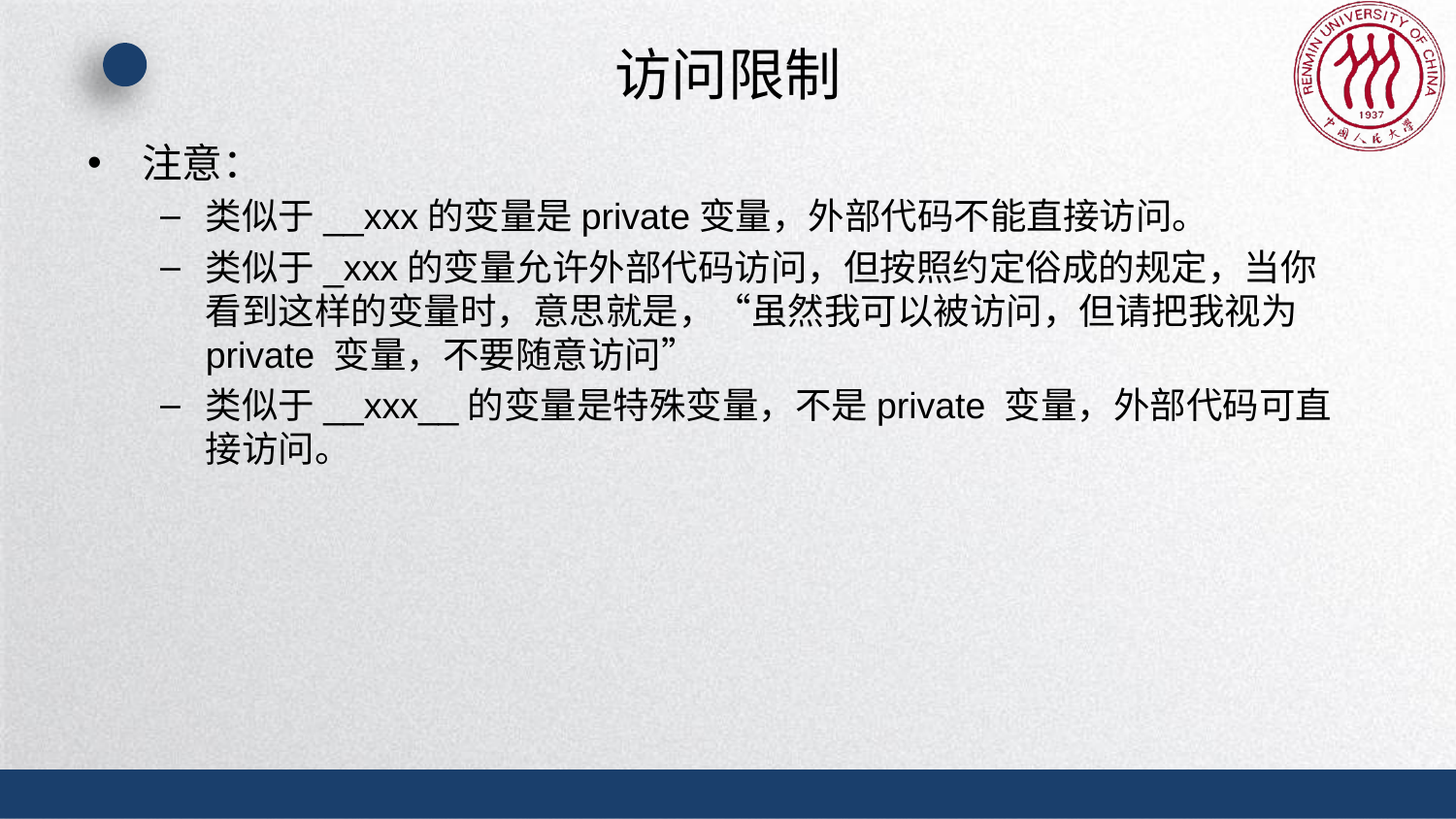

# 访问限制
注意：
类似于__xxx的变量是private变量，外部代码不能直接访问。
类似于_xxx的变量允许外部代码访问，但按照约定俗成的规定，当你看到这样的变量时，意思就是，“虽然我可以被访问，但请把我视为private 变量，不要随意访问”
类似于__xxx__的变量是特殊变量，不是private 变量，外部代码可直接访问。